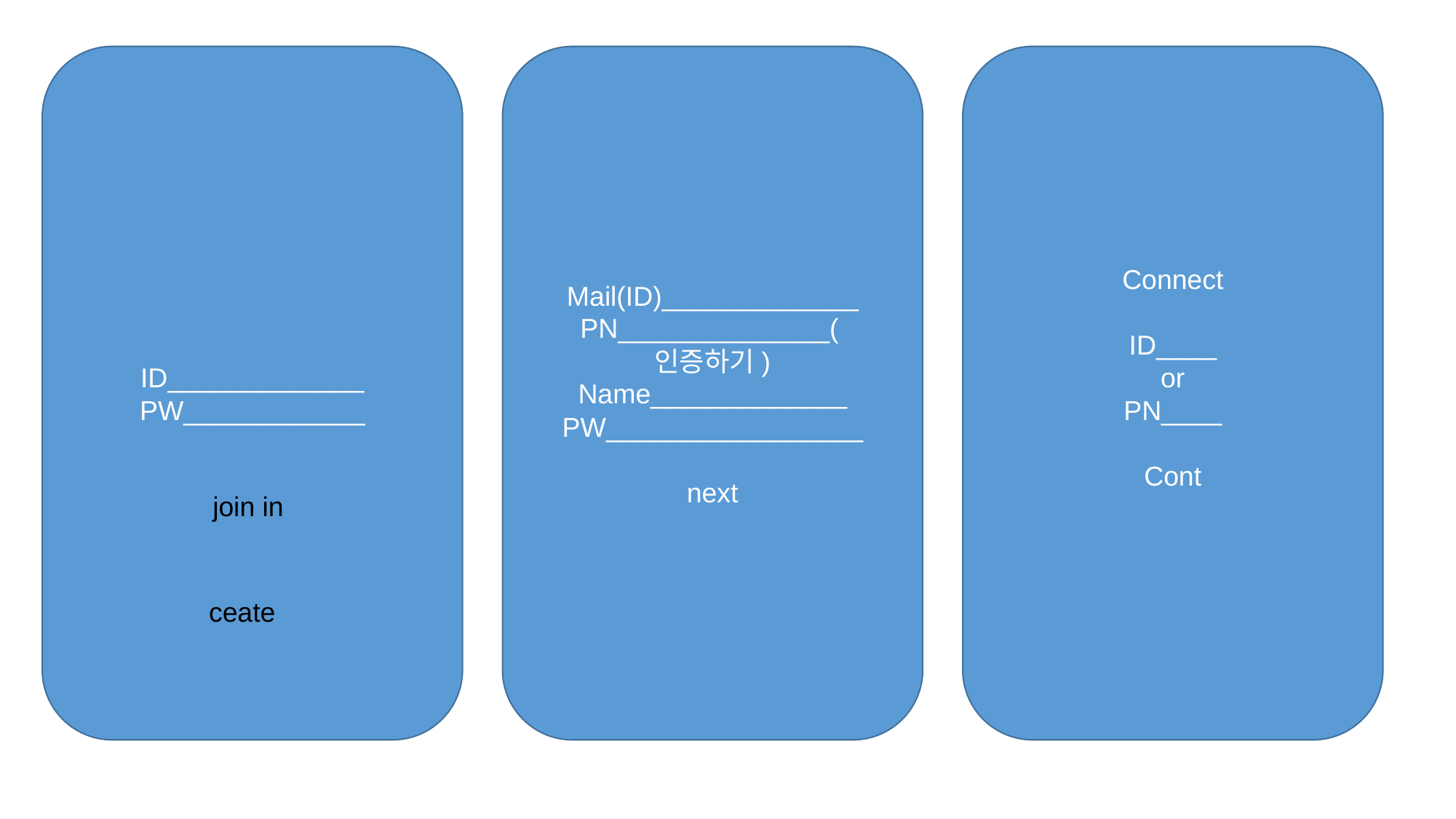

ID_____________
PW____________
Mail(ID)_____________
PN______________(인증하기)
Name_____________
PW_________________

next
Connect

ID____
or
PN____

Cont

join in
ceate